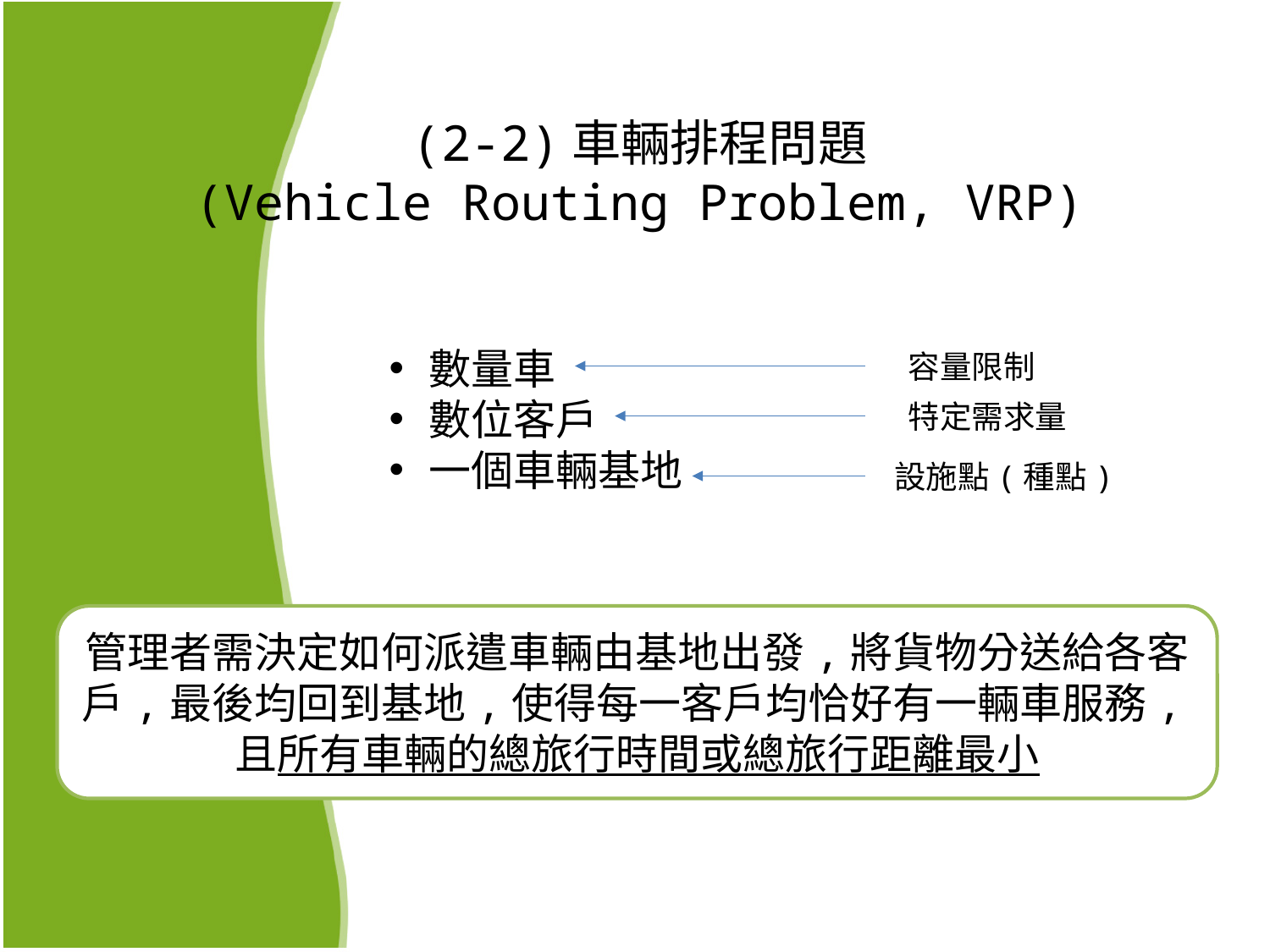

# (2-2)車輛排程問題 (Vehicle Routing Problem, VRP)
數量車
數位客戶
一個車輛基地
容量限制
特定需求量
設施點(種點)
管理者需決定如何派遣車輛由基地出發,將貨物分送給各客戶,最後均回到基地,使得每一客戶均恰好有一輛車服務,且所有車輛的總旅行時間或總旅行距離最小